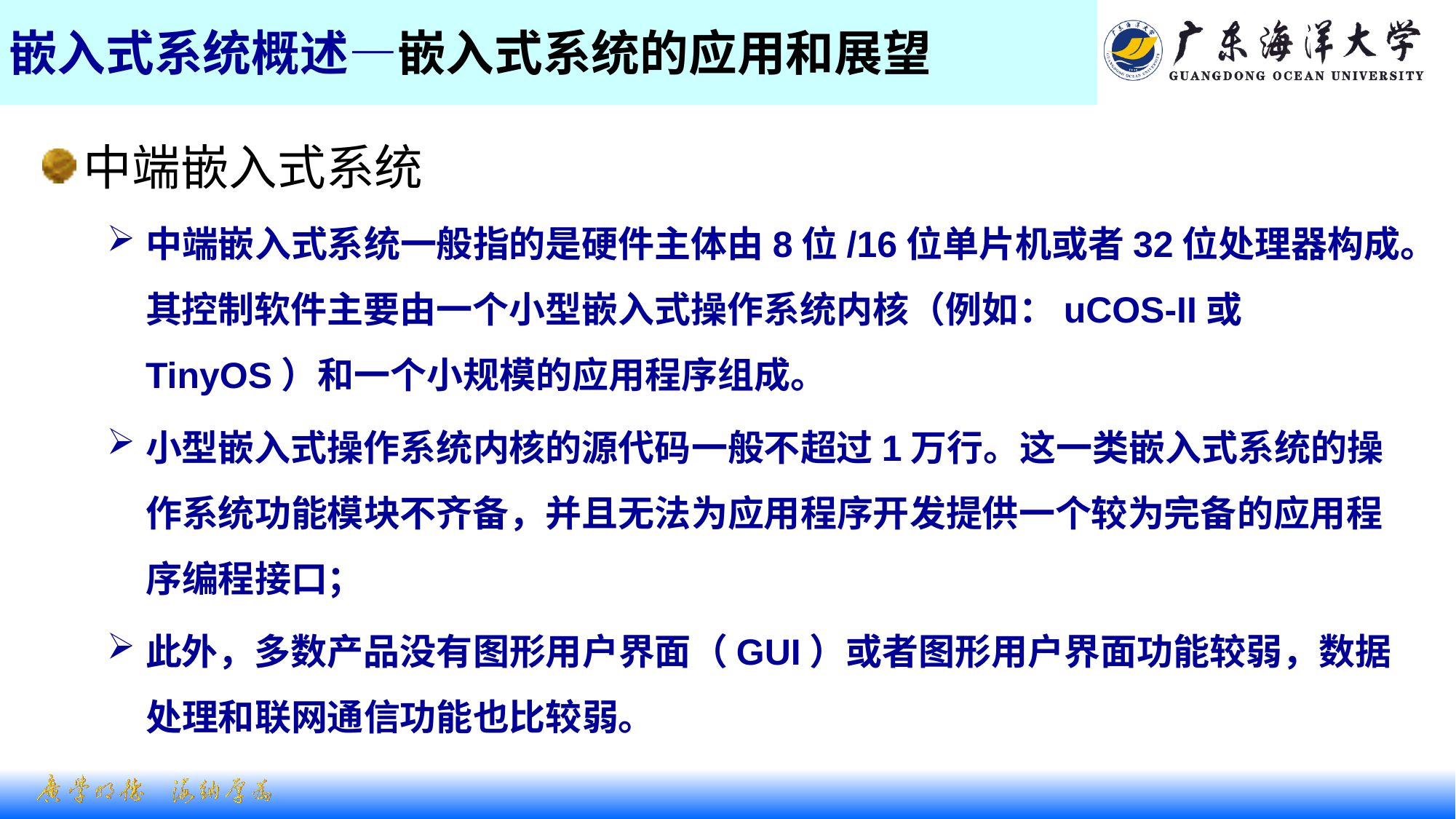

# 嵌入式系统概述—嵌入式系统的应用和展望
中端嵌入式系统
中端嵌入式系统一般指的是硬件主体由8位/16位单片机或者32位处理器构成。其控制软件主要由一个小型嵌入式操作系统内核（例如：uCOS-II或TinyOS）和一个小规模的应用程序组成。
小型嵌入式操作系统内核的源代码一般不超过1万行。这一类嵌入式系统的操作系统功能模块不齐备，并且无法为应用程序开发提供一个较为完备的应用程序编程接口；
此外，多数产品没有图形用户界面（GUI）或者图形用户界面功能较弱，数据处理和联网通信功能也比较弱。

57